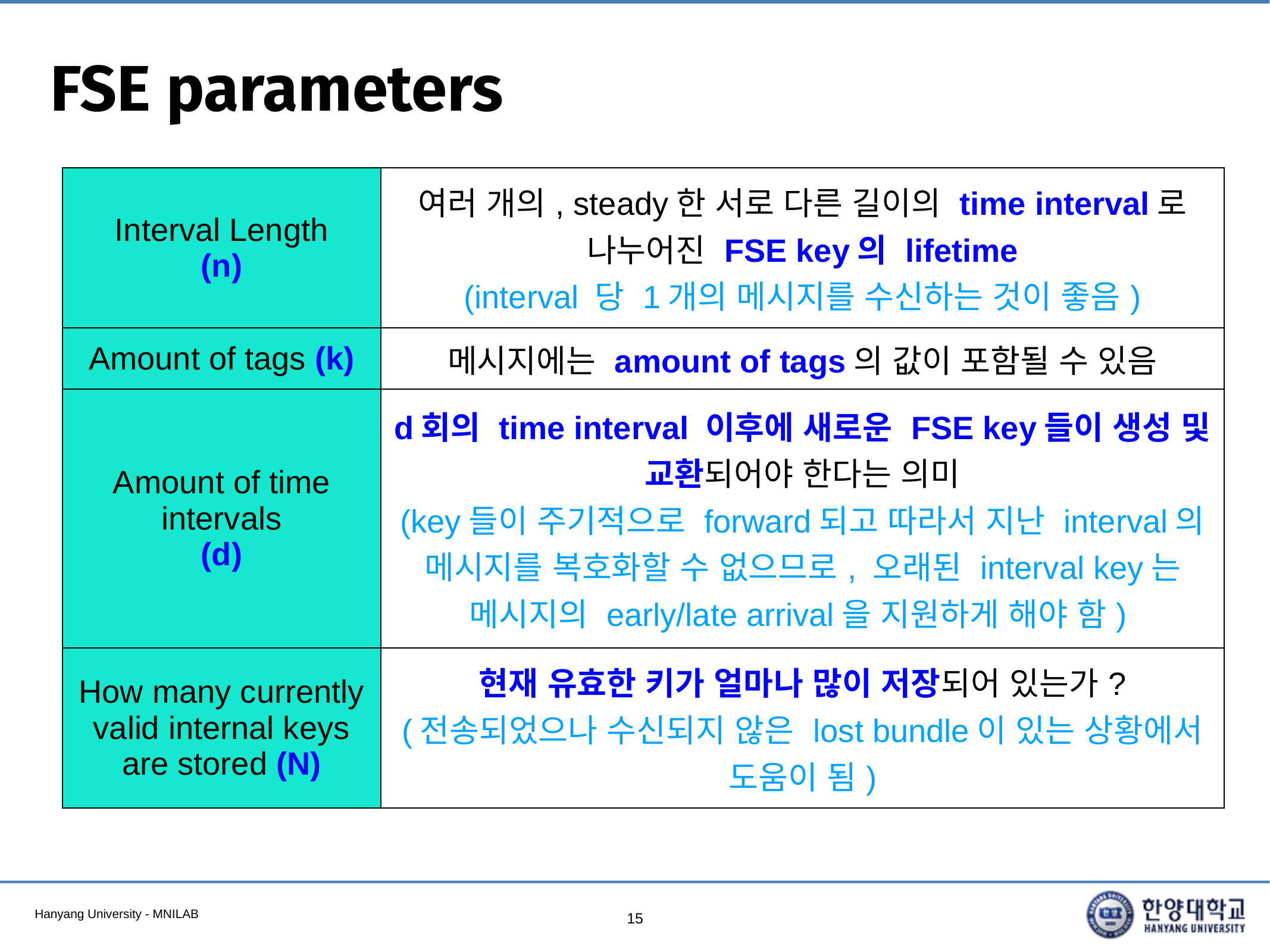

# FSE parameters
| Interval Length (n) | 여러 개의, steady한 서로 다른 길이의 time interval로 나누어진 FSE key의 lifetime (interval 당 1개의 메시지를 수신하는 것이 좋음) |
| --- | --- |
| Amount of tags (k) | 메시지에는 amount of tags의 값이 포함될 수 있음 |
| Amount of time intervals (d) | d회의 time interval 이후에 새로운 FSE key들이 생성 및 교환되어야 한다는 의미 (key들이 주기적으로 forward되고 따라서 지난 interval의 메시지를 복호화할 수 없으므로, 오래된 interval key는 메시지의 early/late arrival을 지원하게 해야 함) |
| How many currently valid internal keys are stored (N) | 현재 유효한 키가 얼마나 많이 저장되어 있는가? (전송되었으나 수신되지 않은 lost bundle이 있는 상황에서 도움이 됨) |
15